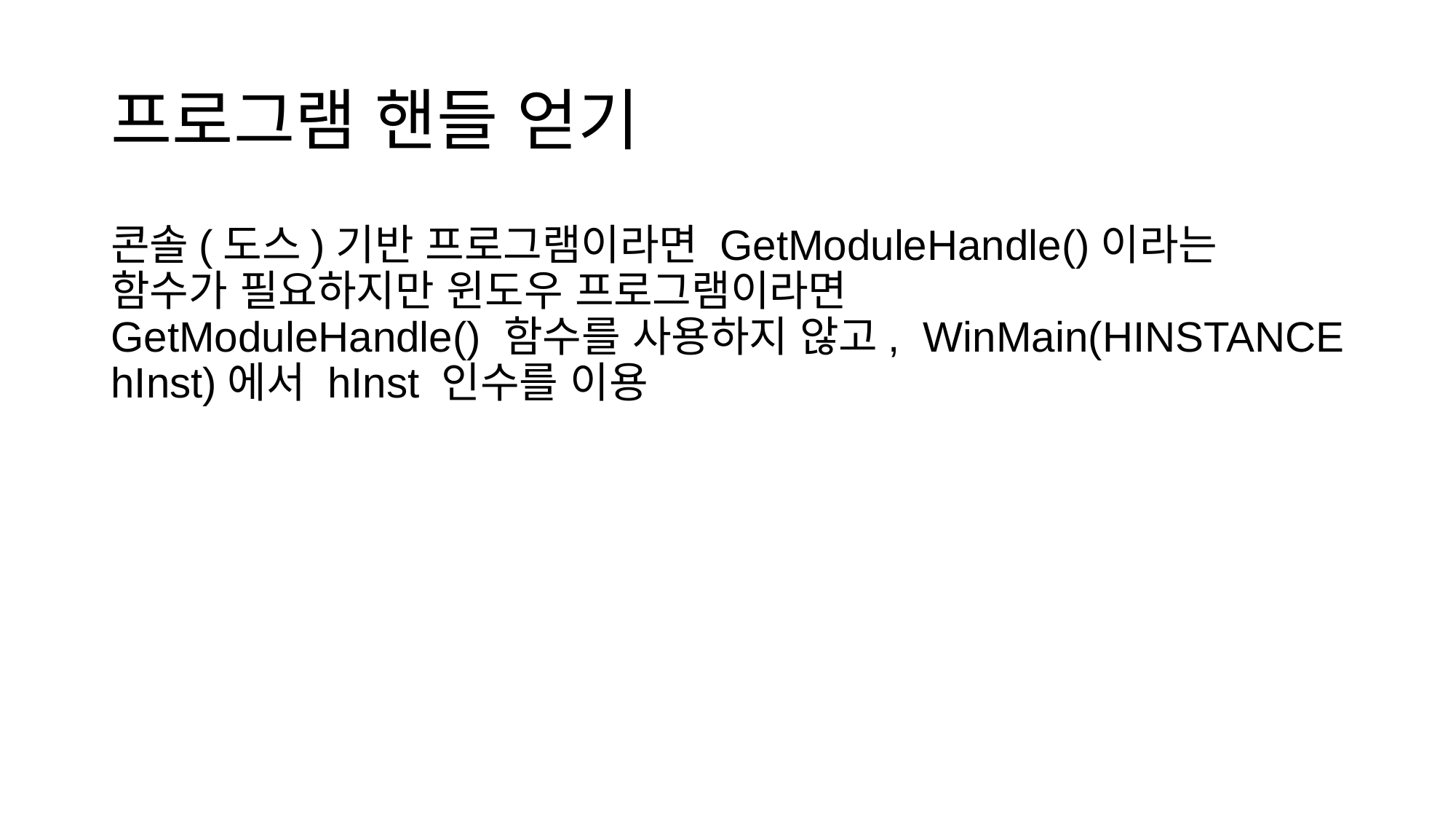

# 프로그램 핸들 얻기
콘솔(도스)기반 프로그램이라면 GetModuleHandle()이라는 
함수가 필요하지만 윈도우 프로그램이라면
GetModuleHandle() 함수를 사용하지 않고,  WinMain(HINSTANCE hInst)에서 hInst 인수를 이용